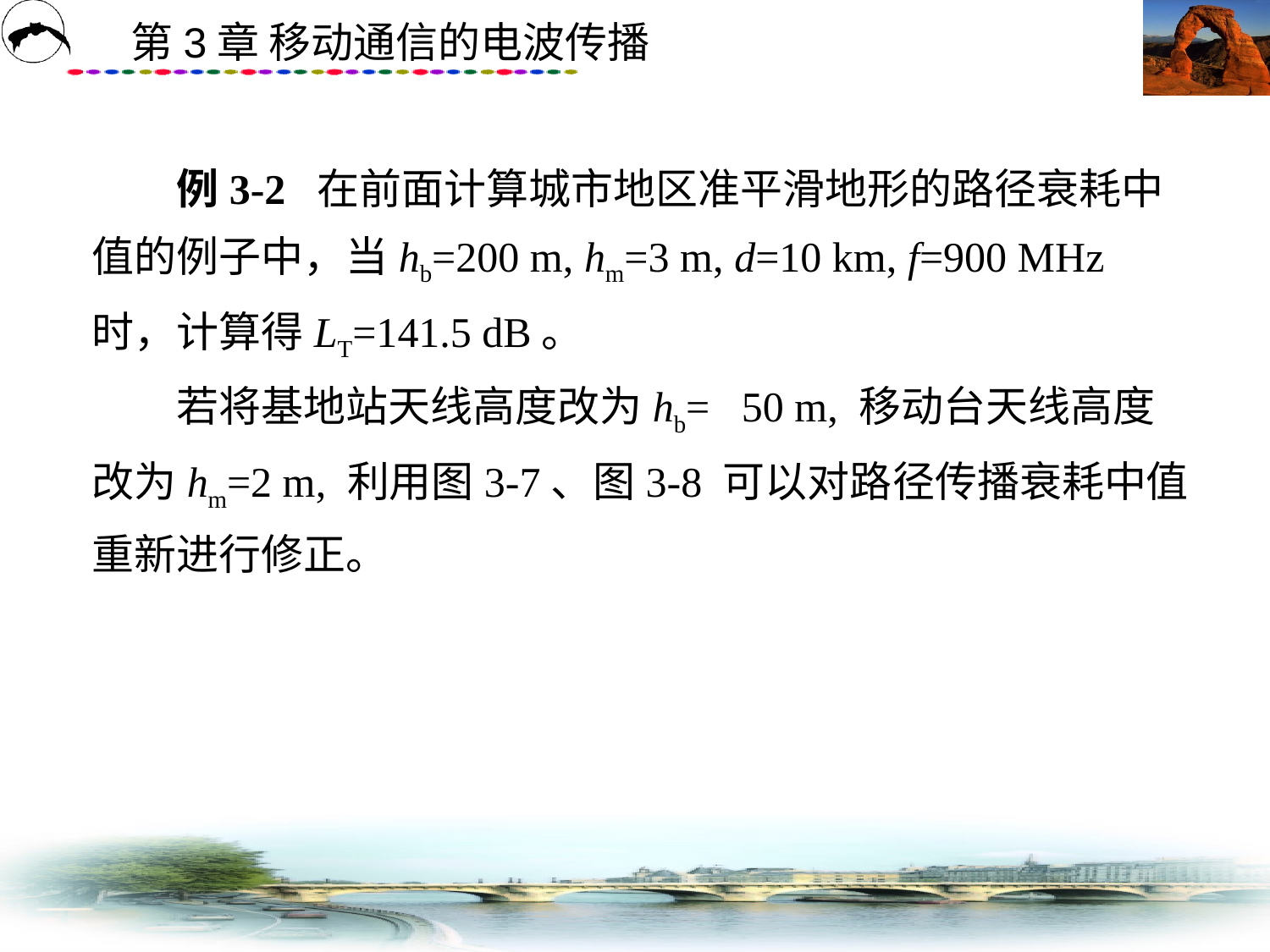

# 例3-2  在前面计算城市地区准平滑地形的路径衰耗中值的例子中，当hb=200 m, hm=3 m, d=10 km, f=900 MHz时，计算得LT=141.5 dB。 　　若将基地站天线高度改为hb=   50 m, 移动台天线高度改为hm=2 m, 利用图3-7、图3-8 可以对路径传播衰耗中值重新进行修正。